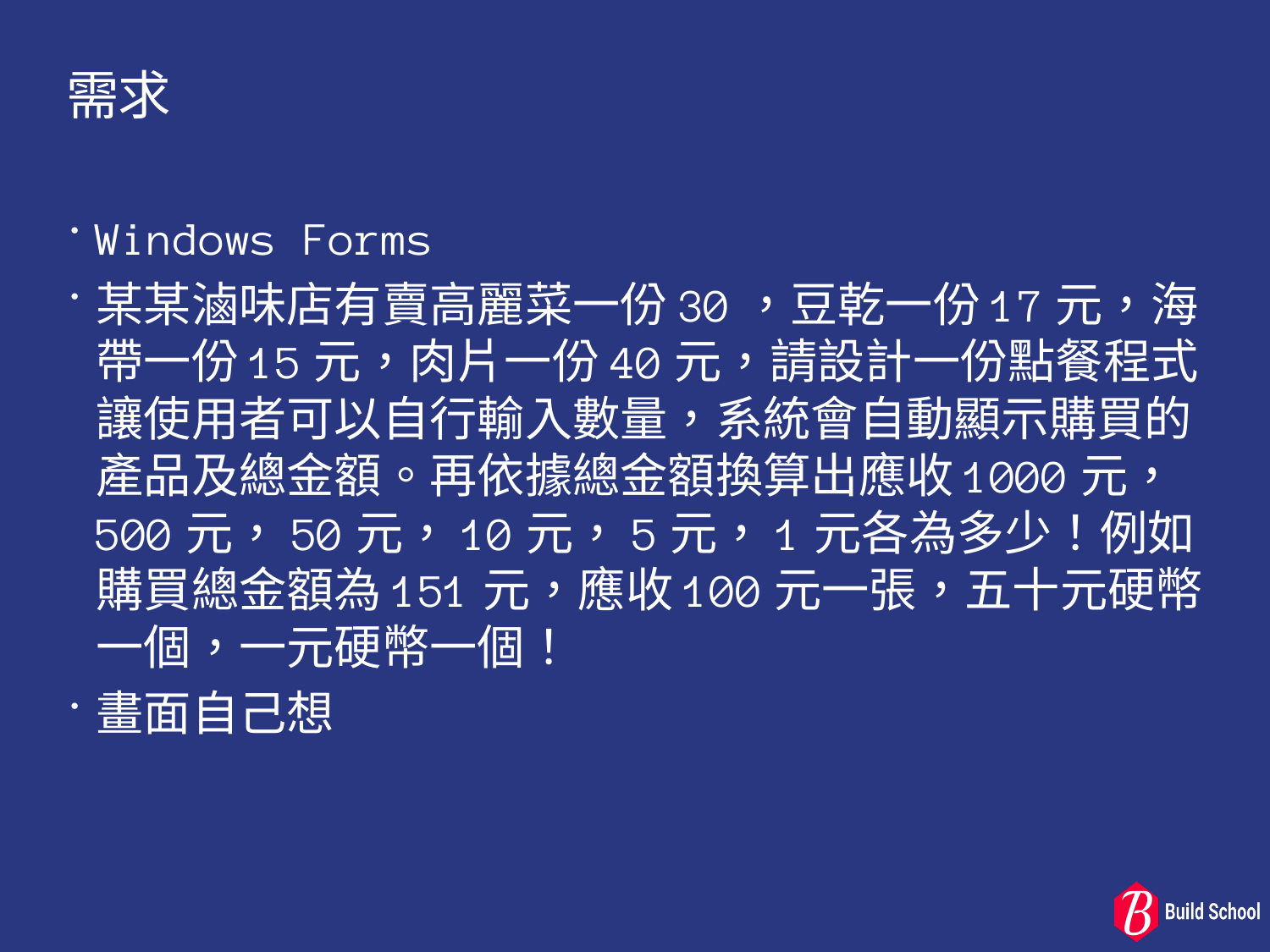

# 需求
Windows Forms
某某滷味店有賣高麗菜一份30，豆乾一份17元，海帶一份15元，肉片一份40元，請設計一份點餐程式讓使用者可以自行輸入數量，系統會自動顯示購買的產品及總金額。再依據總金額換算出應收1000元，500元，50元，10元，5元，1元各為多少！例如購買總金額為151元，應收100元一張，五十元硬幣一個，一元硬幣一個！
畫面自己想